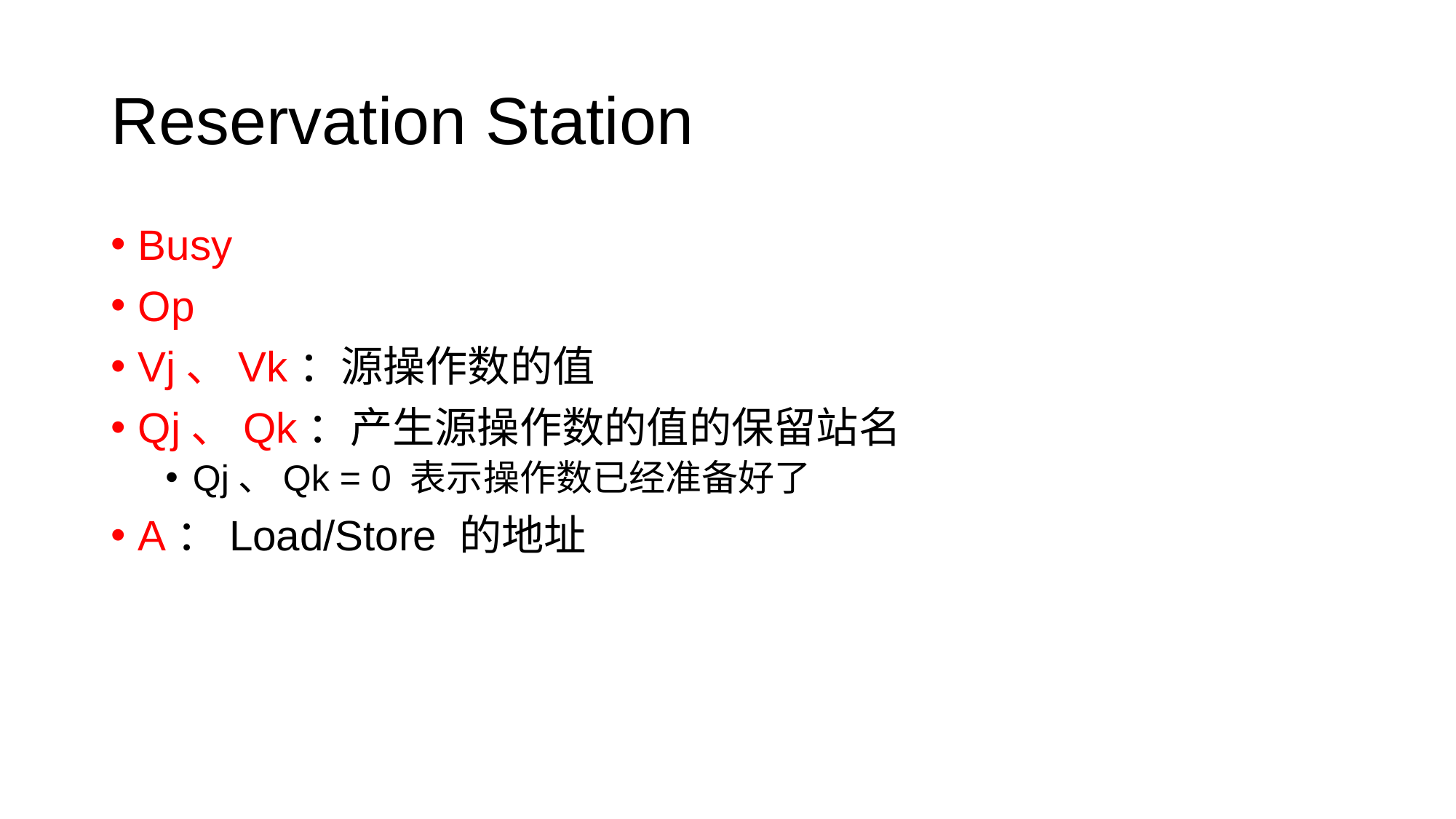

# Reservation Station
Busy
Op
Vj、Vk：源操作数的值
Qj、Qk：产生源操作数的值的保留站名
Qj、Qk = 0 表示操作数已经准备好了
A：Load/Store 的地址